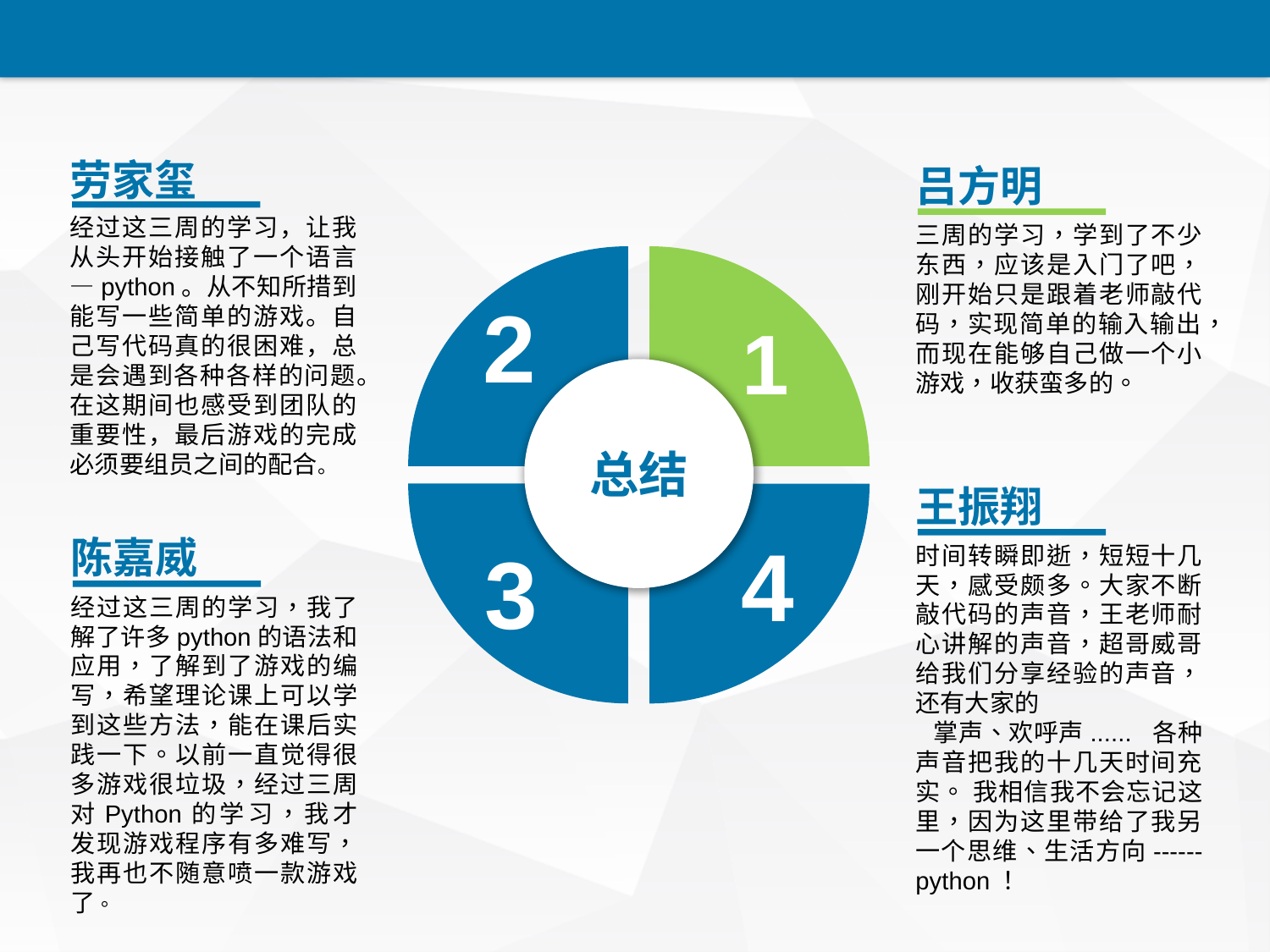

劳家玺

经过这三周的学习，让我从头开始接触了一个语言—python。从不知所措到能写一些简单的游戏。自己写代码真的很困难，总是会遇到各种各样的问题。在这期间也感受到团队的重要性，最后游戏的完成必须要组员之间的配合。
吕方明

三周的学习，学到了不少东西，应该是入门了吧，刚开始只是跟着老师敲代码，实现简单的输入输出，而现在能够自己做一个小游戏，收获蛮多的。

2
1
总结
4
3
王振翔

时间转瞬即逝，短短十几天，感受颇多。大家不断敲代码的声音，王老师耐心讲解的声音，超哥威哥给我们分享经验的声音，还有大家的
  掌声、欢呼声......  各种声音把我的十几天时间充实。 我相信我不会忘记这里，因为这里带给了我另一个思维、生活方向------python！
陈嘉威

经过这三周的学习，我了解了许多python的语法和应用，了解到了游戏的编写，希望理论课上可以学到这些方法，能在课后实践一下。以前一直觉得很多游戏很垃圾，经过三周对Python的学习，我才发现游戏程序有多难写，我再也不随意喷一款游戏了。